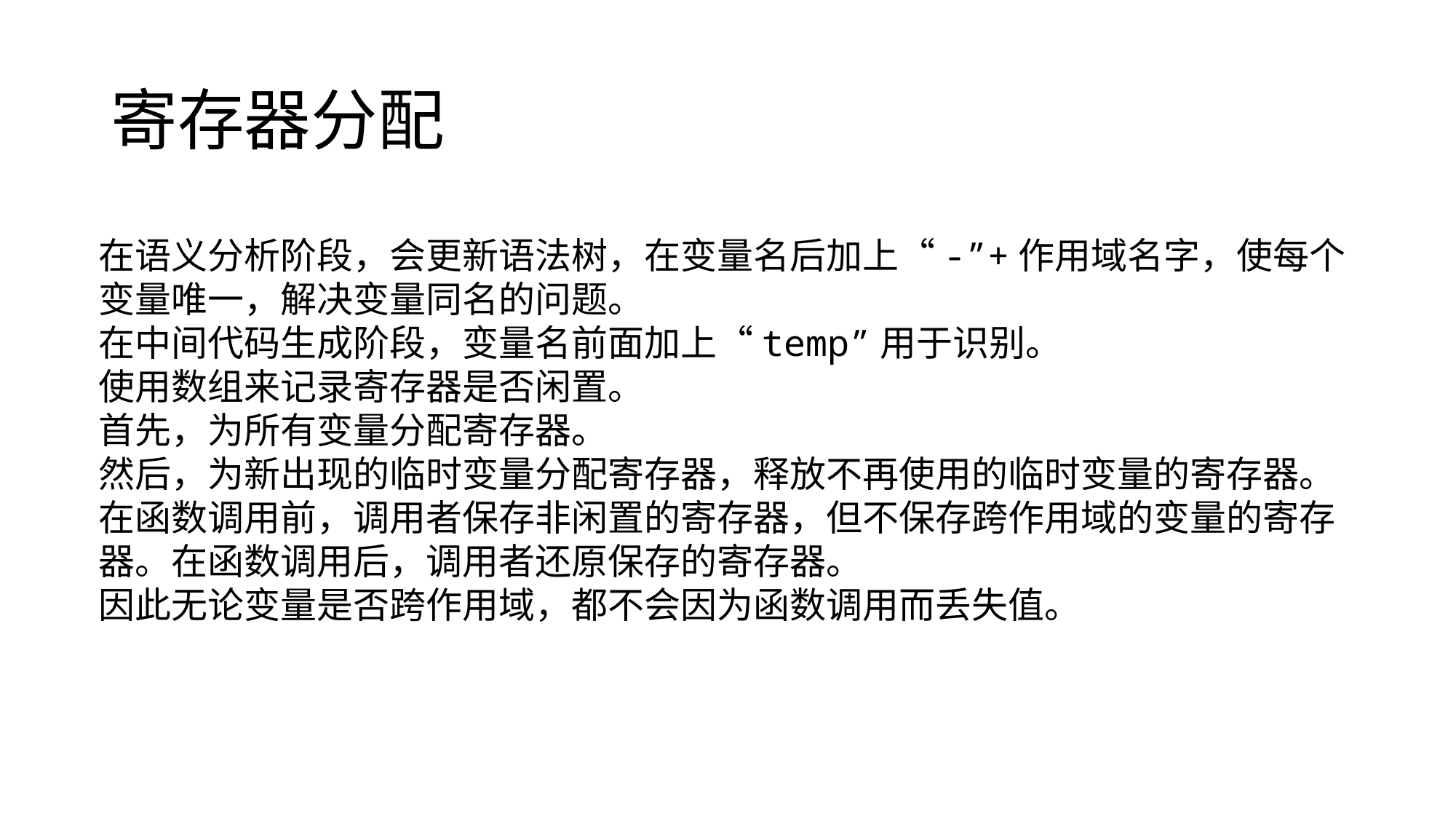

# 寄存器分配
在语义分析阶段，会更新语法树，在变量名后加上“-”+作用域名字，使每个变量唯一，解决变量同名的问题。
在中间代码生成阶段，变量名前面加上“temp”用于识别。
使用数组来记录寄存器是否闲置。
首先，为所有变量分配寄存器。
然后，为新出现的临时变量分配寄存器，释放不再使用的临时变量的寄存器。
在函数调用前，调用者保存非闲置的寄存器，但不保存跨作用域的变量的寄存器。在函数调用后，调用者还原保存的寄存器。
因此无论变量是否跨作用域，都不会因为函数调用而丢失值。